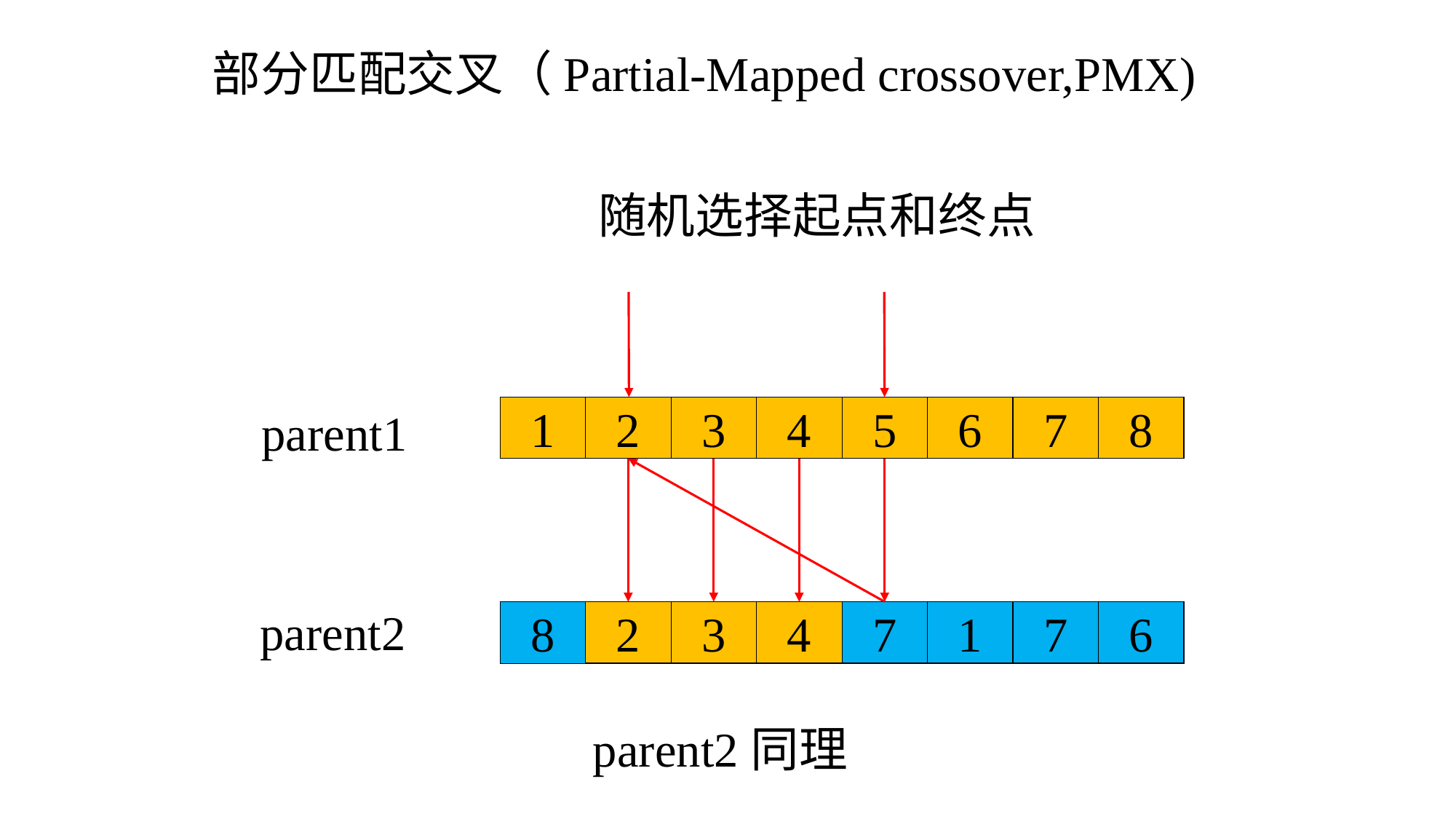

部分匹配交叉（Partial-Mapped crossover,PMX)
随机选择起点和终点
parent1
1
2
3
4
5
6
7
8

parent2
7
3
2
5
3
8
4
1
7
1
4
2
6
8
parent2同理